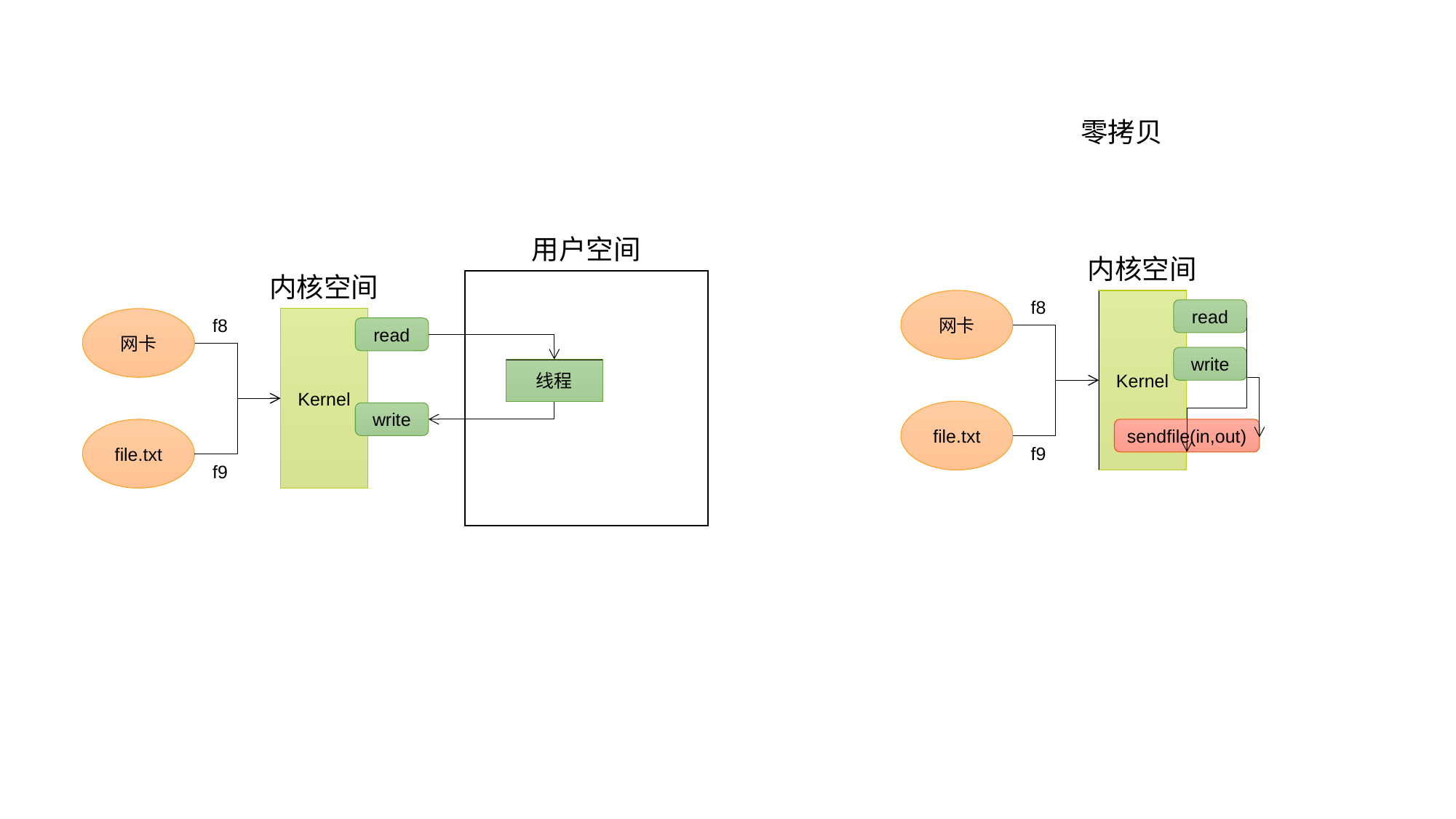

零拷贝
用户空间
内核空间
内核空间

网卡
f8
Kernel
read
网卡
f8
Kernel
read
write
线程
file.txt
write
sendfile(in,out)
file.txt
f9
f9